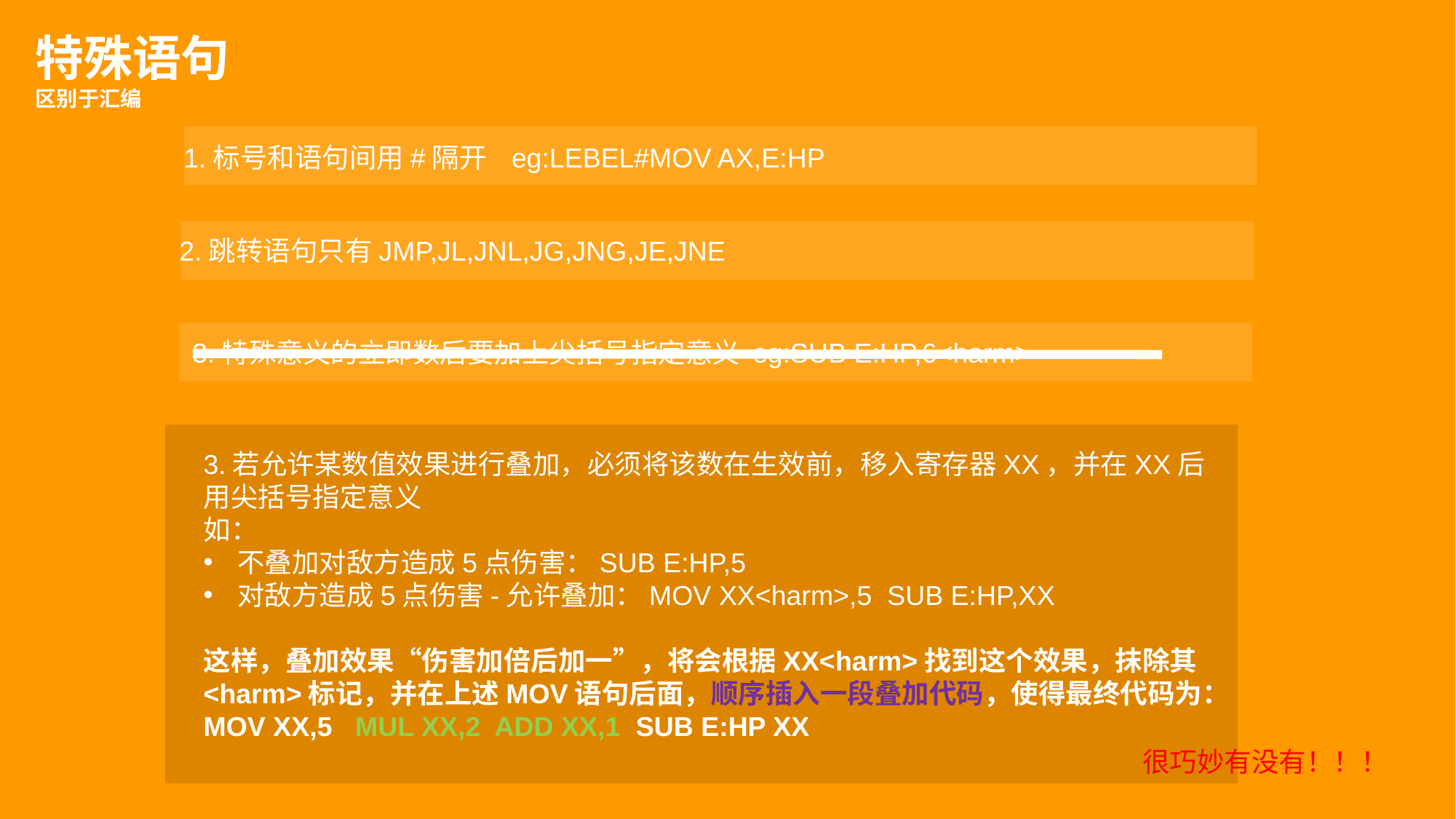

特殊语句
区别于汇编

1.标号和语句间用#隔开   eg:LEBEL#MOV AX,E:HP

2.跳转语句只有JMP,JL,JNL,JG,JNG,JE,JNE

3.特殊意义的立即数后要加上尖括号指定意义 eg:SUB E:HP,6<harm>

3.若允许某数值效果进行叠加，必须将该数在生效前，移入寄存器XX，并在XX后用尖括号指定意义
如：
不叠加对敌方造成5点伤害：SUB E:HP,5
对敌方造成5点伤害-允许叠加：MOV XX<harm>,5  SUB E:HP,XX

这样，叠加效果“伤害加倍后加一”，将会根据XX<harm>找到这个效果，抹除其<harm>标记，并在上述MOV语句后面，顺序插入一段叠加代码，使得最终代码为：
MOV XX,5   MUL XX,2  ADD XX,1  SUB E:HP XX

很巧妙有没有！！！